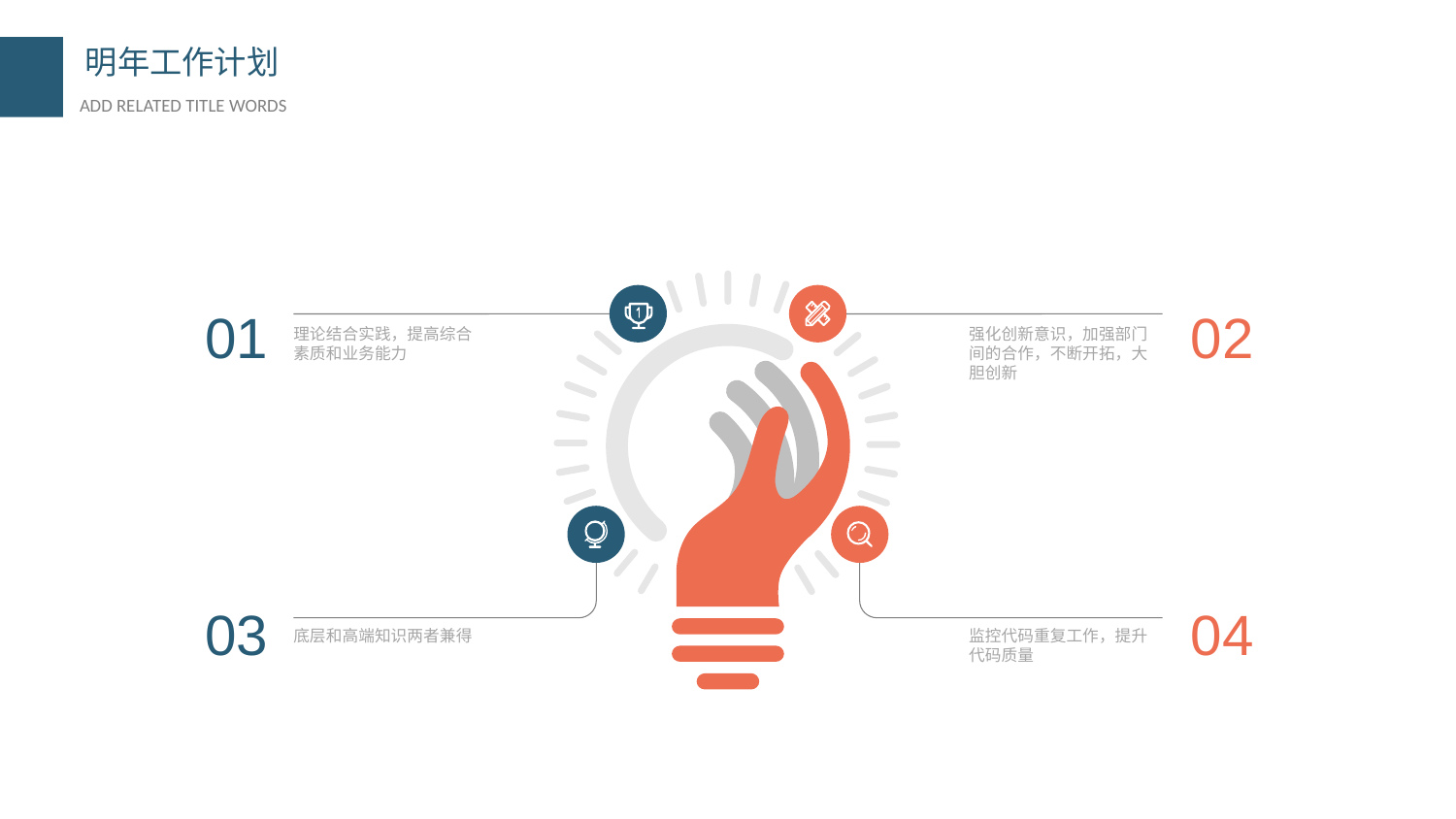

01
02

理论结合实践，提高综合素质和业务能力
强化创新意识，加强部门间的合作，不断开拓，大胆创新

03
04
底层和高端知识两者兼得
监控代码重复工作，提升代码质量